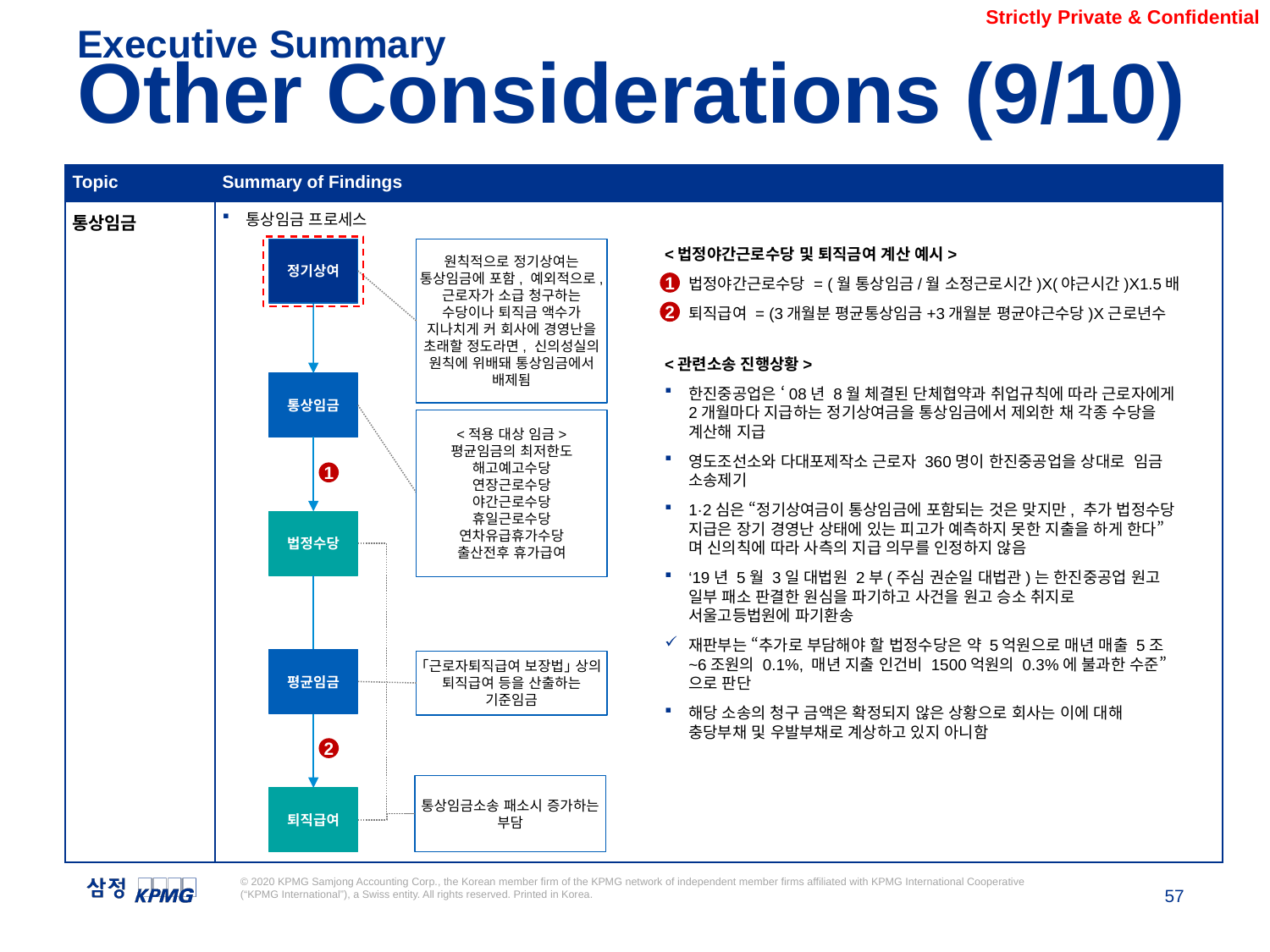

Executive Summary
Other Considerations (9/10)
| Topic | Summary of Findings |
| --- | --- |
| 통상임금 | 통상임금 프로세스 |

<법정야간근로수당 및 퇴직금여 계산 예시>
법정야간근로수당 = (월 통상임금/월 소정근로시간)X(야근시간)X1.5배
퇴직급여 = (3개월분 평균통상임금+3개월분 평균야근수당)X근로년수

1
2
원칙적으로 정기상여는 통상임금에 포함, 예외적으로, 근로자가 소급 청구하는 수당이나 퇴직금 액수가 지나치게 커 회사에 경영난을 초래할 정도라면, 신의성실의 원칙에 위배돼 통상임금에서 배제됨
정기상여
통상임금
<적용 대상 임금>
평균임금의 최저한도
해고예고수당
연장근로수당
야간근로수당
휴일근로수당
연차유급휴가수당
출산전후 휴가급여

1
법정수당
평균임금
｢근로자퇴직급여 보장법｣ 상의 퇴직급여 등을 산출하는 기준임금
2
통상임금소송 패소시 증가하는 부담
퇴직급여
<관련소송 진행상황>
한진중공업은 ‘08년 8월 체결된 단체협약과 취업규칙에 따라 근로자에게 2개월마다 지급하는 정기상여금을 통상임금에서 제외한 채 각종 수당을 계산해 지급
영도조선소와 다대포제작소 근로자 360명이 한진중공업을 상대로  임금 소송제기
1·2심은 “정기상여금이 통상임금에 포함되는 것은 맞지만, 추가 법정수당 지급은 장기 경영난 상태에 있는 피고가 예측하지 못한 지출을 하게 한다”며 신의칙에 따라 사측의 지급 의무를 인정하지 않음
‘19년 5월 3일 대법원 2부(주심 권순일 대법관)는 한진중공업 원고 일부 패소 판결한 원심을 파기하고 사건을 원고 승소 취지로 서울고등법원에 파기환송
재판부는 “추가로 부담해야 할 법정수당은 약 5억원으로 매년 매출 5조~6조원의 0.1%, 매년 지출 인건비 1500억원의 0.3%에 불과한 수준”으로 판단
해당 소송의 청구 금액은 확정되지 않은 상황으로 회사는 이에 대해 충당부채 및 우발부채로 계상하고 있지 아니함